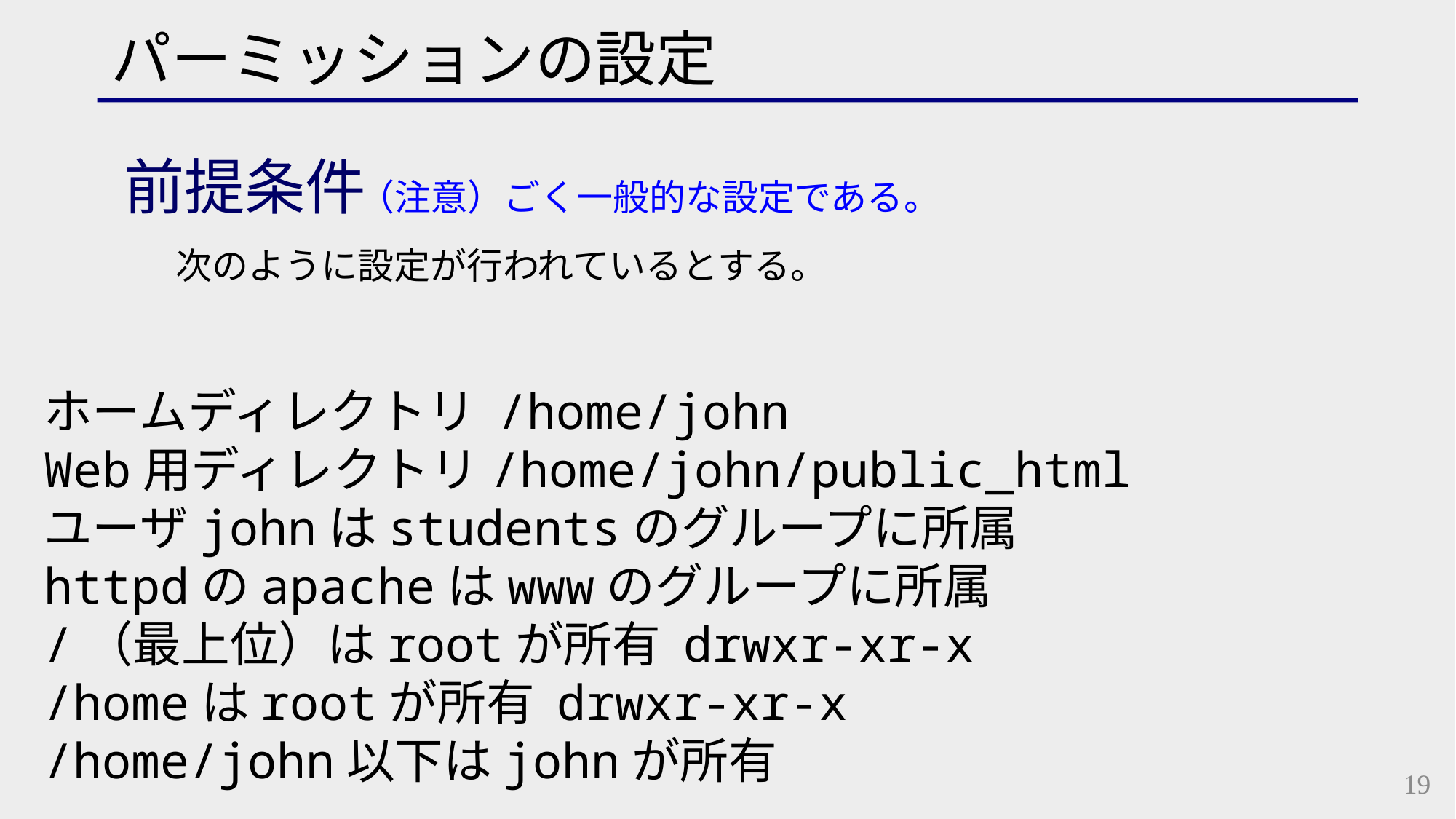

パーミッションの設定
前提条件
（注意）ごく一般的な設定である。
次のように設定が行われているとする。
ホームディレクトリ /home/john
Web用ディレクトリ/home/john/public_html
ユーザjohnはstudentsのグループに所属
httpdのapacheはwwwのグループに所属
/（最上位）はrootが所有 drwxr-xr-x
/homeはrootが所有 drwxr-xr-x
/home/john以下はjohnが所有
19